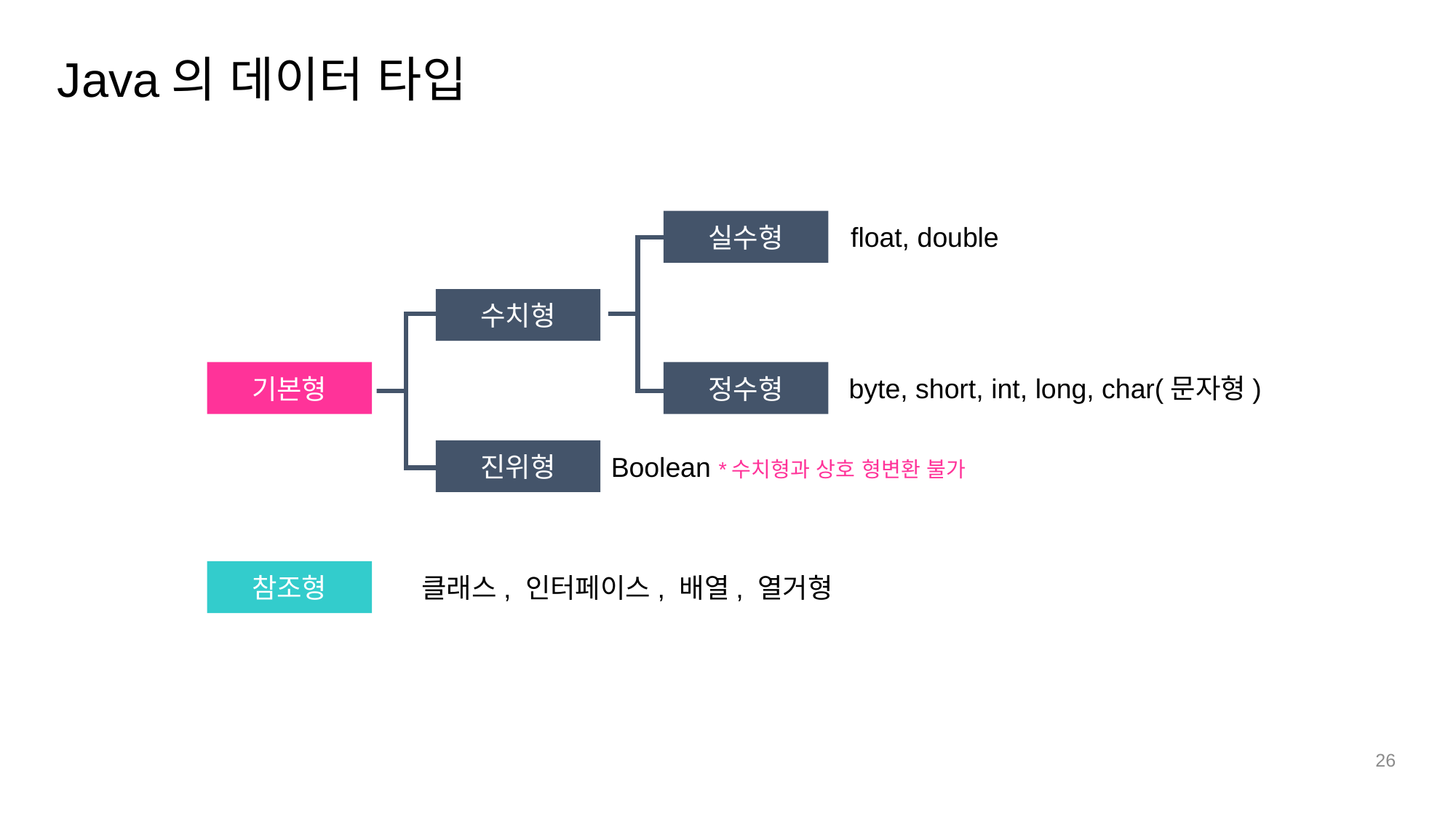

# Java의 데이터 타입
실수형
float, double

수치형

정수형
기본형
byte, short, int, long, char(문자형)
진위형
Boolean *수치형과 상호 형변환 불가
참조형
클래스, 인터페이스, 배열, 열거형
26